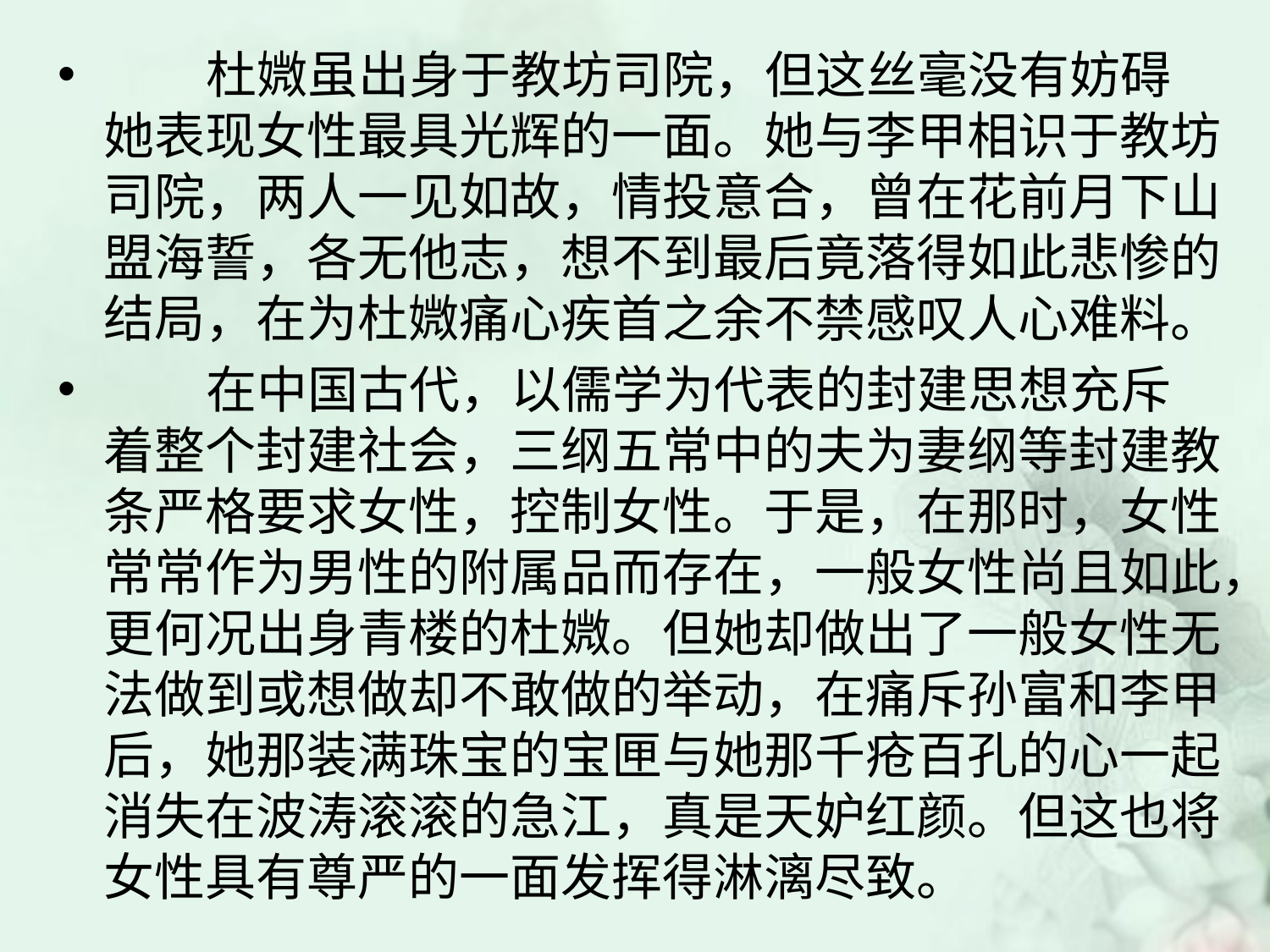

杜媺虽出身于教坊司院，但这丝毫没有妨碍她表现女性最具光辉的一面。她与李甲相识于教坊司院，两人一见如故，情投意合，曾在花前月下山盟海誓，各无他志，想不到最后竟落得如此悲惨的结局，在为杜媺痛心疾首之余不禁感叹人心难料。
        在中国古代，以儒学为代表的封建思想充斥着整个封建社会，三纲五常中的夫为妻纲等封建教条严格要求女性，控制女性。于是，在那时，女性常常作为男性的附属品而存在，一般女性尚且如此，更何况出身青楼的杜媺。但她却做出了一般女性无法做到或想做却不敢做的举动，在痛斥孙富和李甲后，她那装满珠宝的宝匣与她那千疮百孔的心一起消失在波涛滚滚的急江，真是天妒红颜。但这也将女性具有尊严的一面发挥得淋漓尽致。